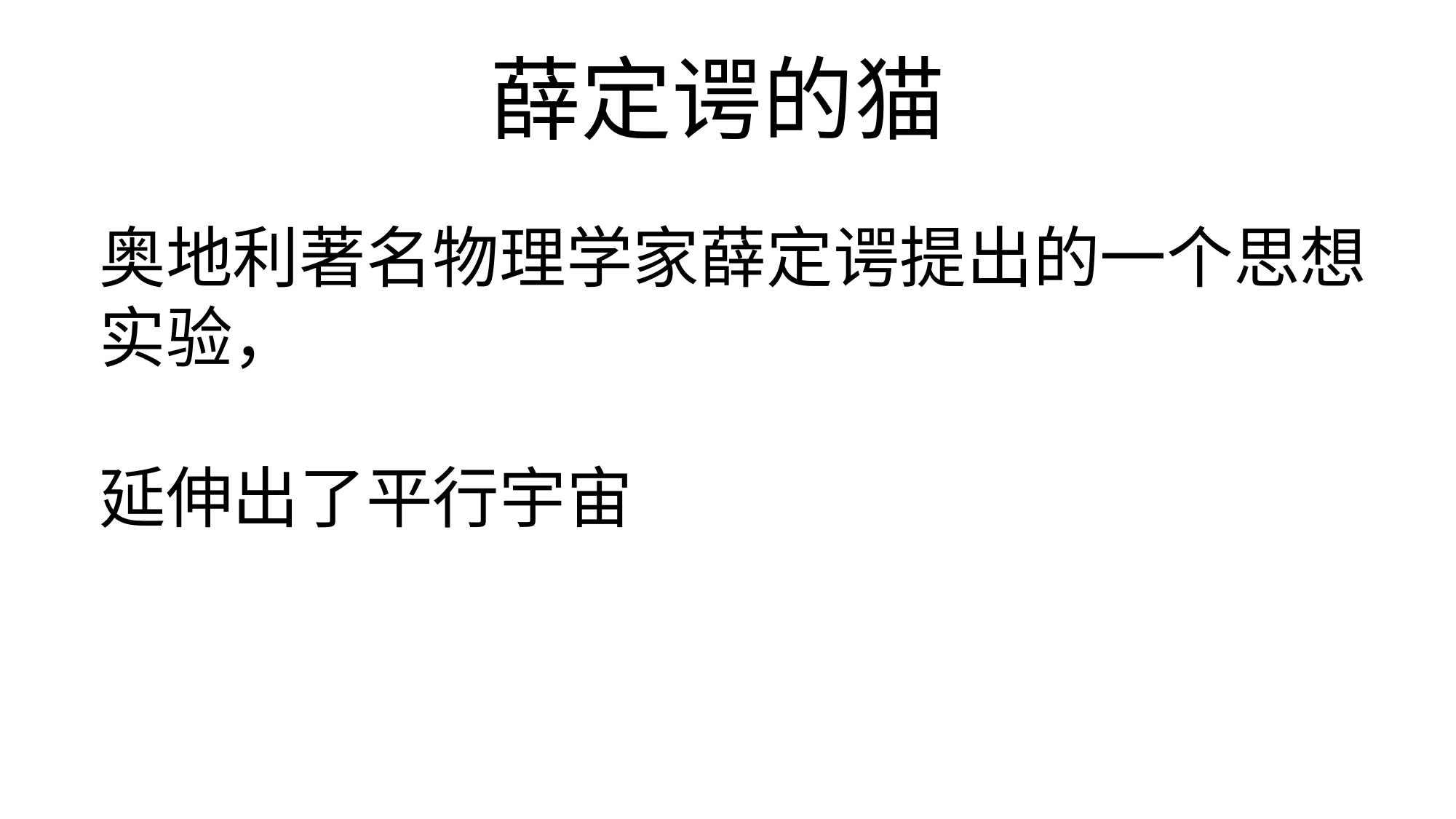

# 薛定谔的猫
奥地利著名物理学家薛定谔提出的一个思想实验，

延伸出了平行宇宙